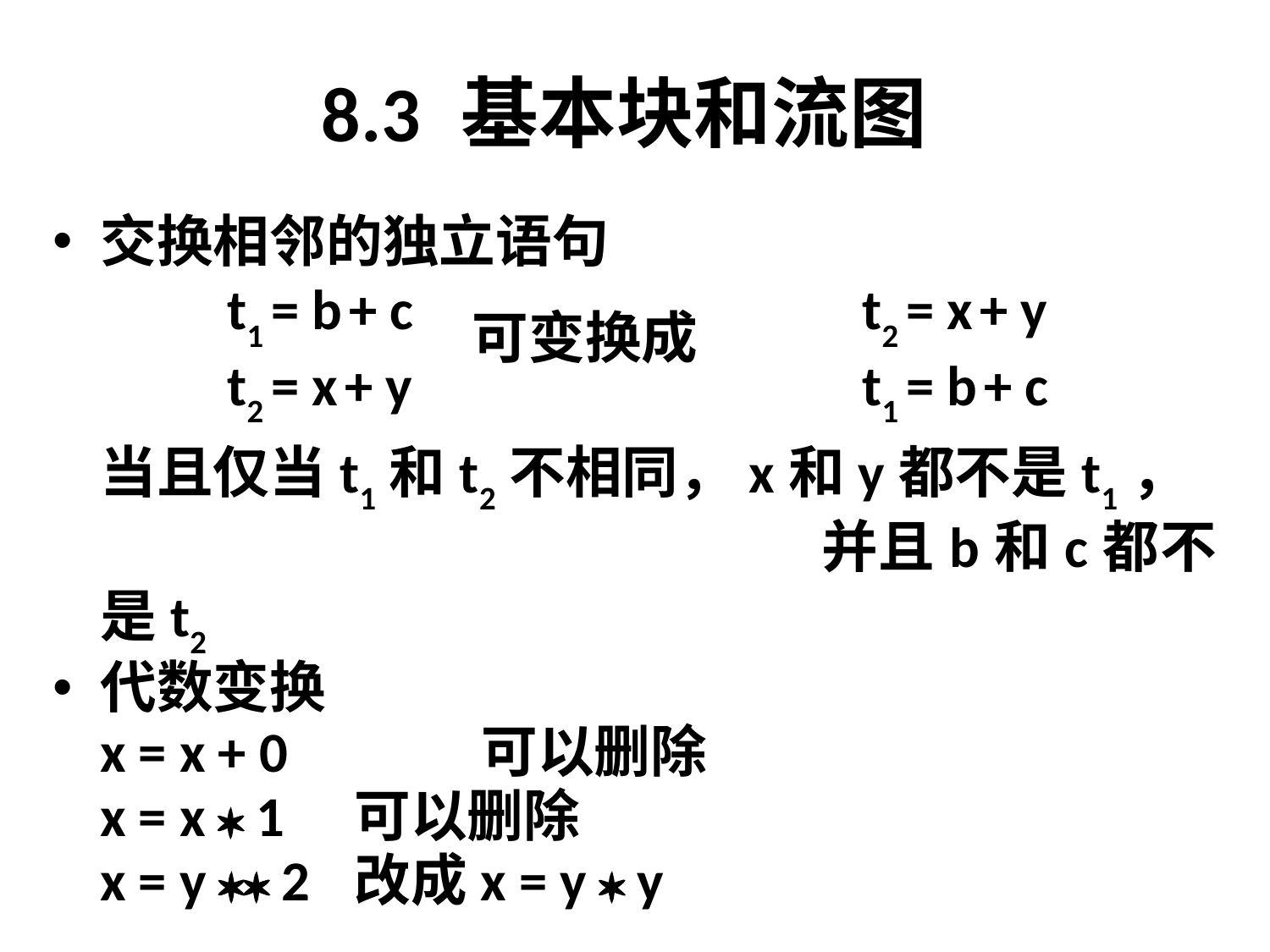

# 8.3 基本块和流图
交换相邻的独立语句
		t1 = b + c				t2 = x + y
		t2 = x + y				t1 = b + c
	当且仅当t1和t2不相同，x和y都不是t1，
						     并且b和c都不是t2
代数变换
	x = x + 0		可以删除
	x = x ∗ 1 	可以删除
	x = y ∗∗ 2 	改成x = y ∗ y
可变换成